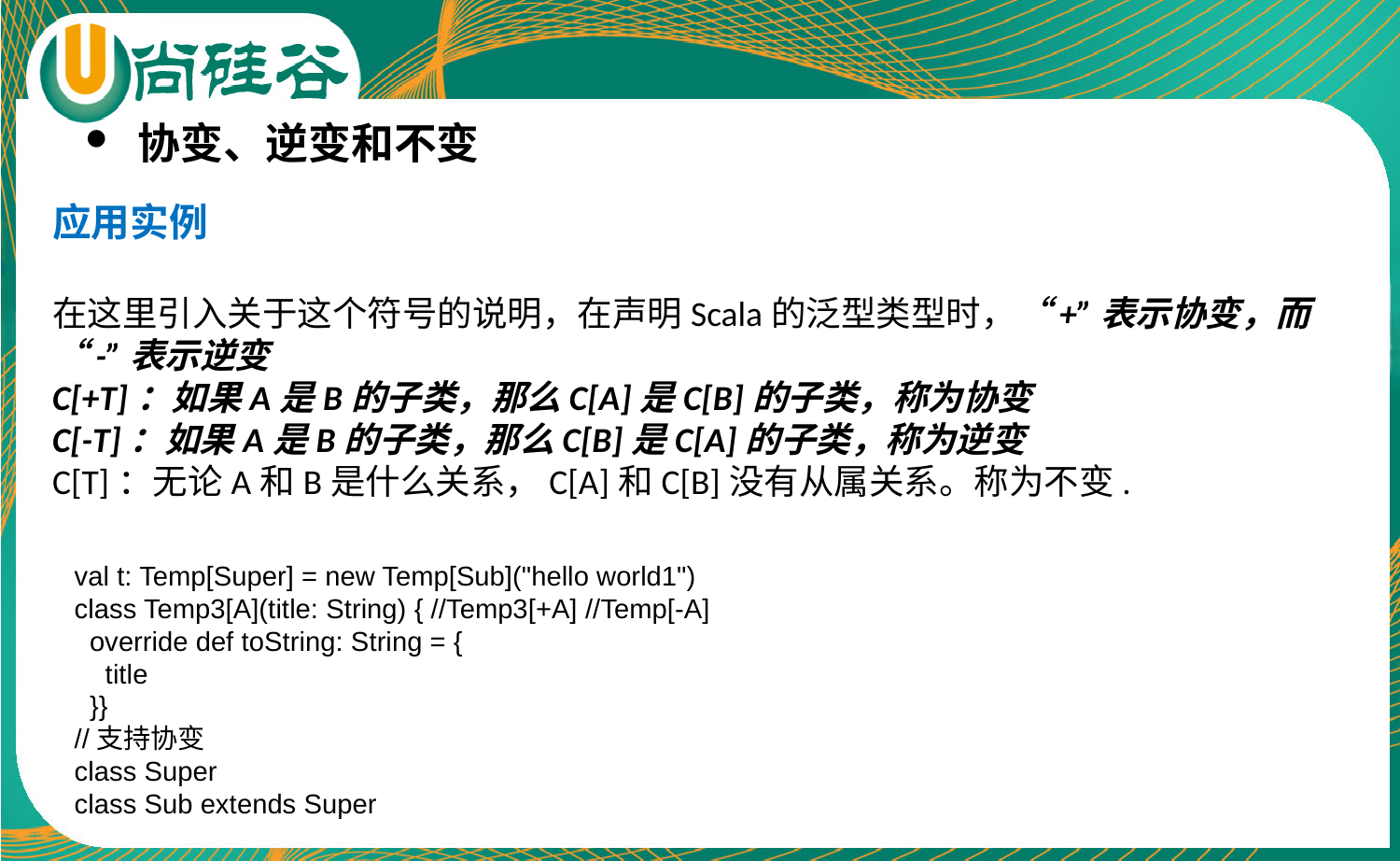

协变、逆变和不变
应用实例

在这里引入关于这个符号的说明，在声明Scala的泛型类型时，“+”表示协变，而“-”表示逆变
C[+T]：如果A是B的子类，那么C[A]是C[B]的子类，称为协变
C[-T]：如果A是B的子类，那么C[B]是C[A]的子类，称为逆变
C[T]：无论A和B是什么关系，C[A]和C[B]没有从属关系。称为不变.

val t: Temp[Super] = new Temp[Sub]("hello world1")
class Temp3[A](title: String) { //Temp3[+A] //Temp[-A]
  override def toString: String = {
    title
  }}
//支持协变
class Super
class Sub extends Super